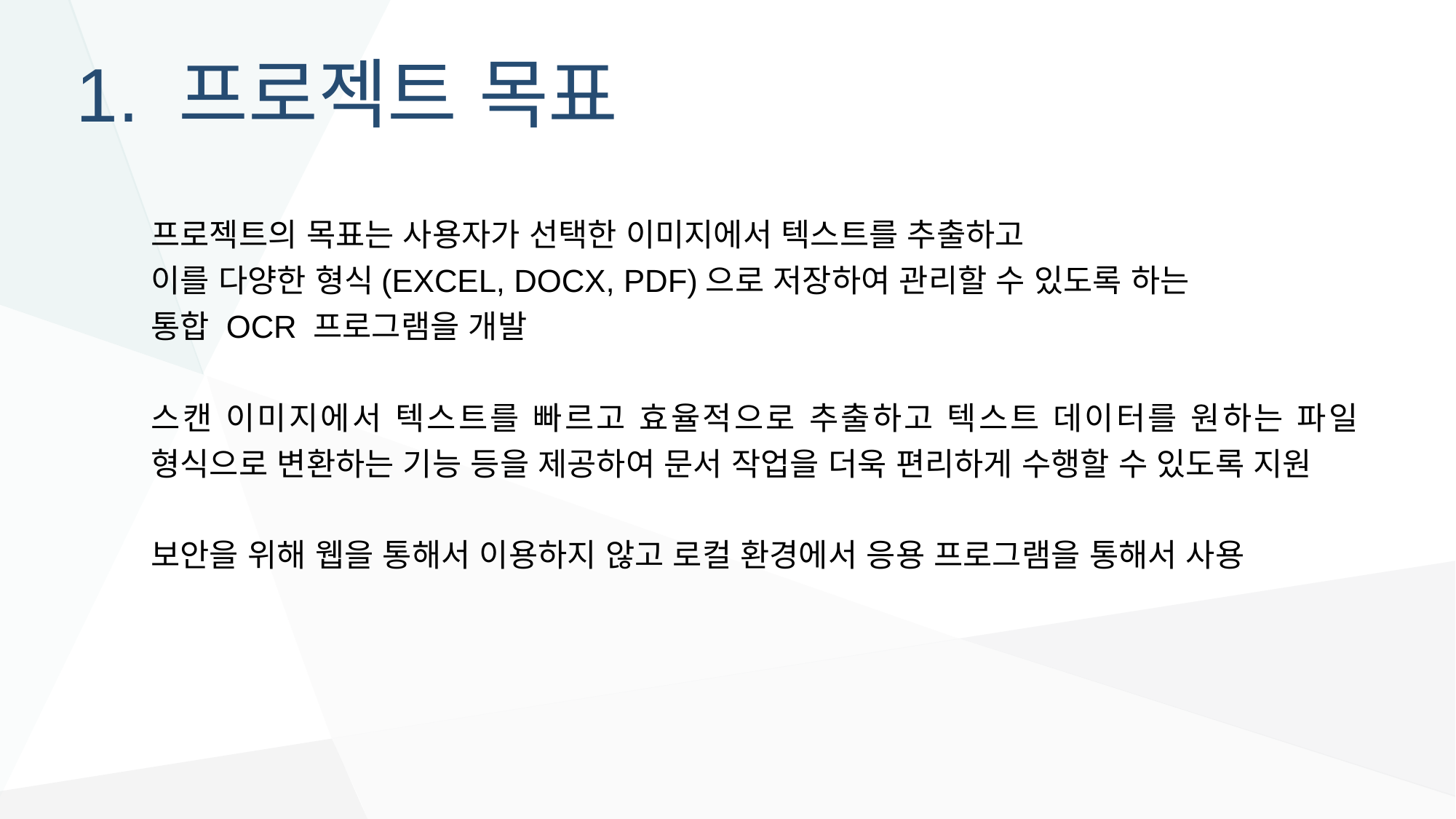

1. 프로젝트 목표
프로젝트의 목표는 사용자가 선택한 이미지에서 텍스트를 추출하고
이를 다양한 형식(EXCEL, DOCX, PDF)으로 저장하여 관리할 수 있도록 하는
통합 OCR 프로그램을 개발

스캔 이미지에서 텍스트를 빠르고 효율적으로 추출하고 텍스트 데이터를 원하는 파일 형식으로 변환하는 기능 등을 제공하여 문서 작업을 더욱 편리하게 수행할 수 있도록 지원

보안을 위해 웹을 통해서 이용하지 않고 로컬 환경에서 응용 프로그램을 통해서 사용